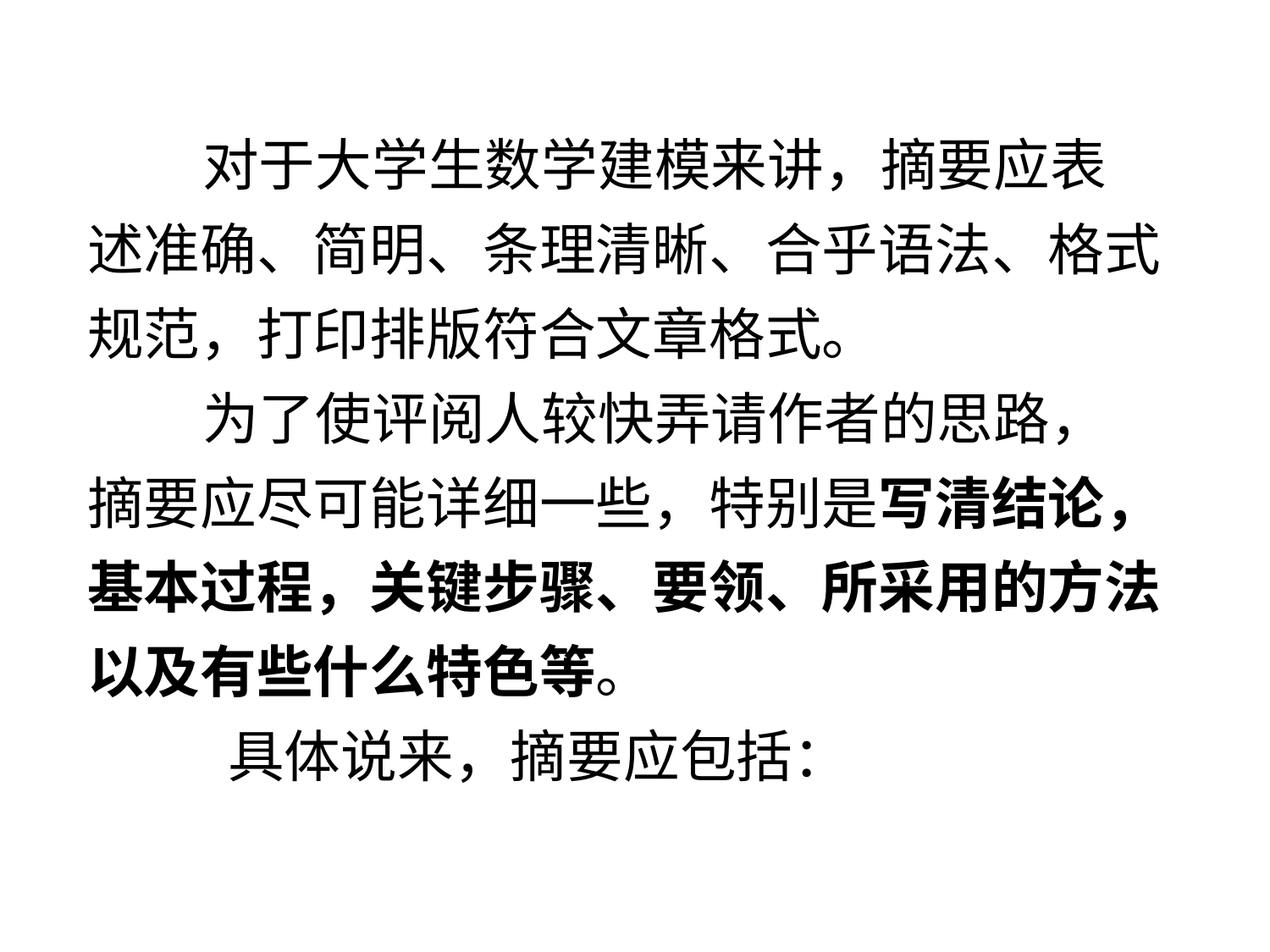

对于大学生数学建模来讲，摘要应表述准确、简明、条理清晰、合乎语法、格式规范，打印排版符合文章格式。
        为了使评阅人较快弄请作者的思路，摘要应尽可能详细一些，特别是写清结论，基本过程，关键步骤、要领、所采用的方法以及有些什么特色等。
          具体说来，摘要应包括：